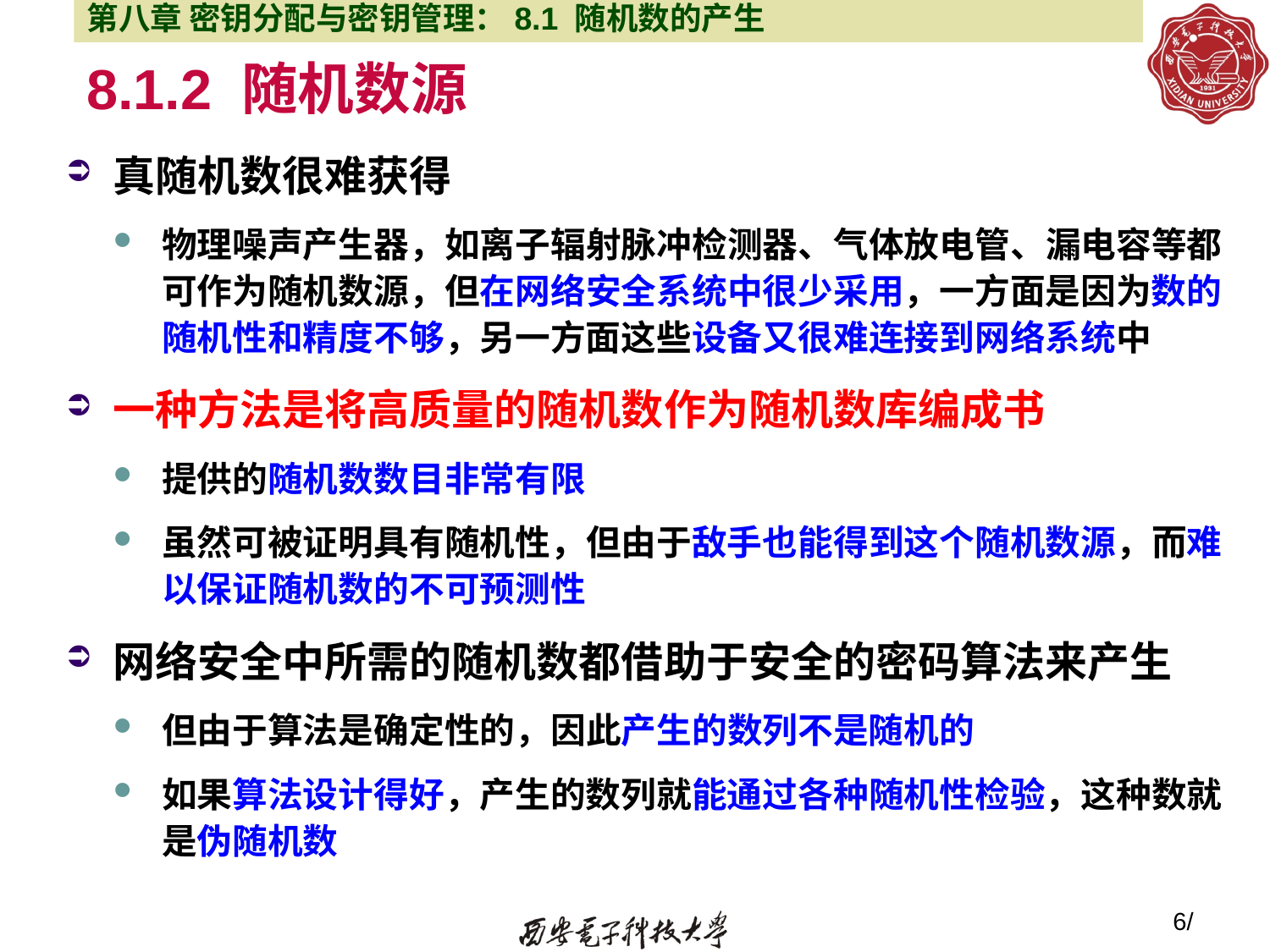

第八章 密钥分配与密钥管理：8.1 随机数的产生
# 8.1.2 随机数源
真随机数很难获得
物理噪声产生器，如离子辐射脉冲检测器、气体放电管、漏电容等都可作为随机数源，但在网络安全系统中很少采用，一方面是因为数的随机性和精度不够，另一方面这些设备又很难连接到网络系统中
一种方法是将高质量的随机数作为随机数库编成书
提供的随机数数目非常有限
虽然可被证明具有随机性，但由于敌手也能得到这个随机数源，而难以保证随机数的不可预测性
网络安全中所需的随机数都借助于安全的密码算法来产生
但由于算法是确定性的，因此产生的数列不是随机的
如果算法设计得好，产生的数列就能通过各种随机性检验，这种数就是伪随机数
6/